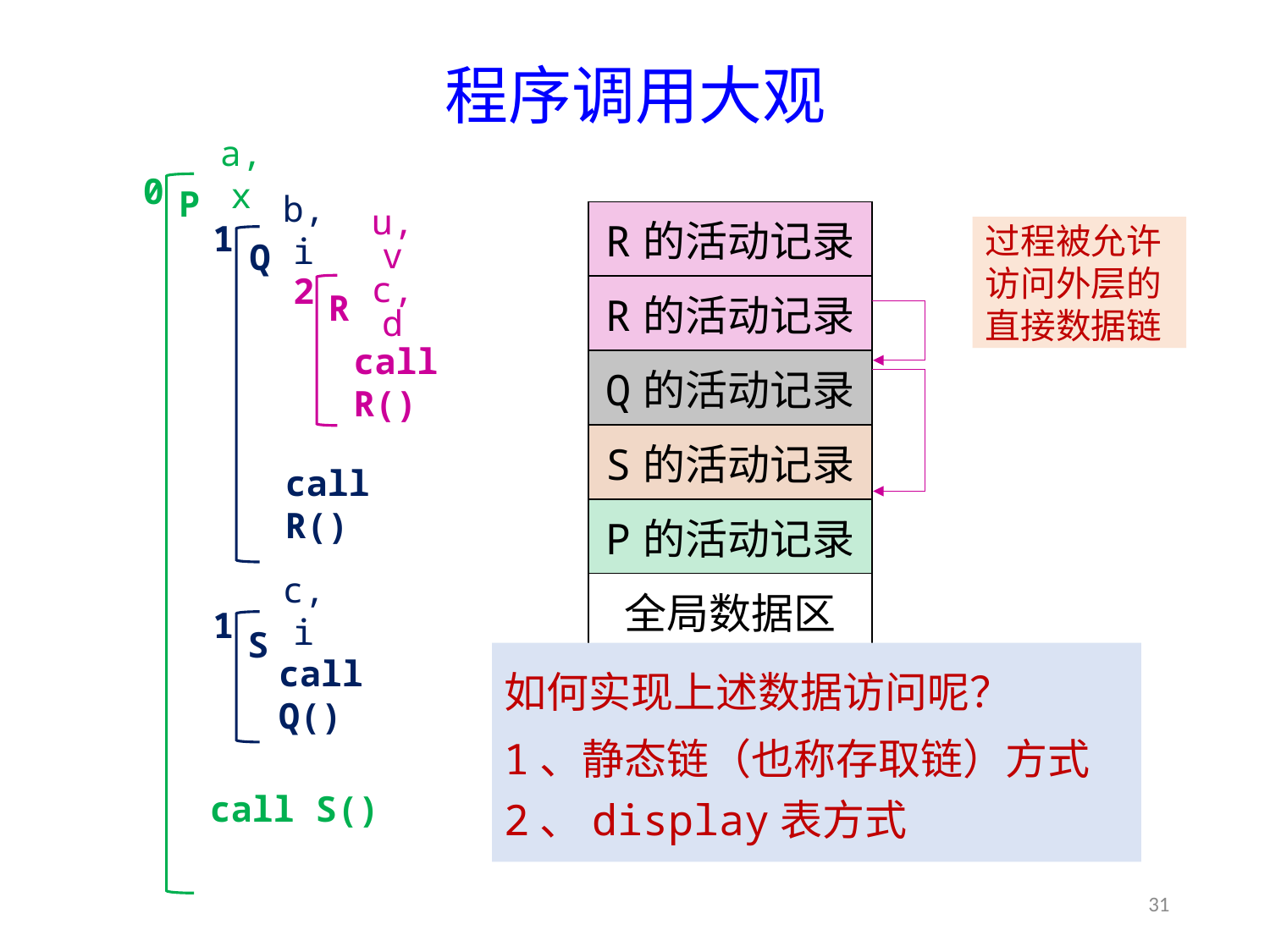

# 程序调用大观
a,x
0

1

2

1

P
Q
R
S
b,i
| R的活动记录 |
| --- |
| R的活动记录 |
| Q的活动记录 |
| S的活动记录 |
| P的活动记录 |
| 全局数据区 |
过程被允许访问外层的直接数据链

u,v
c,d
call R()
call R()
c,i
如何实现上述数据访问呢？
1、静态链（也称存取链）方式
2、display表方式
call Q()
call S()
31